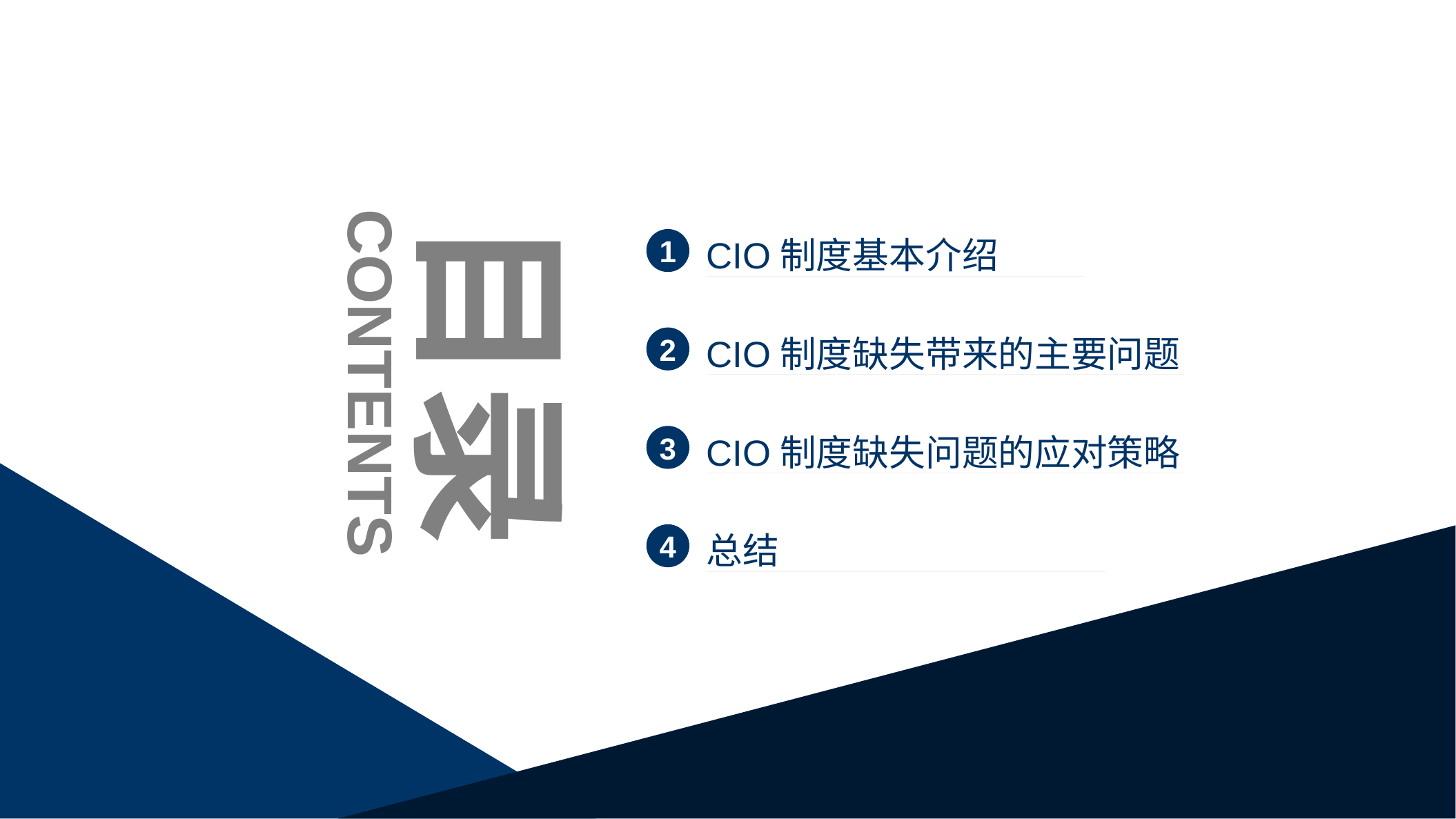

目录
CIO制度基本介绍
1
CIO制度缺失带来的主要问题
2
CONTENTS
CIO制度缺失问题的应对策略
3

总结
4